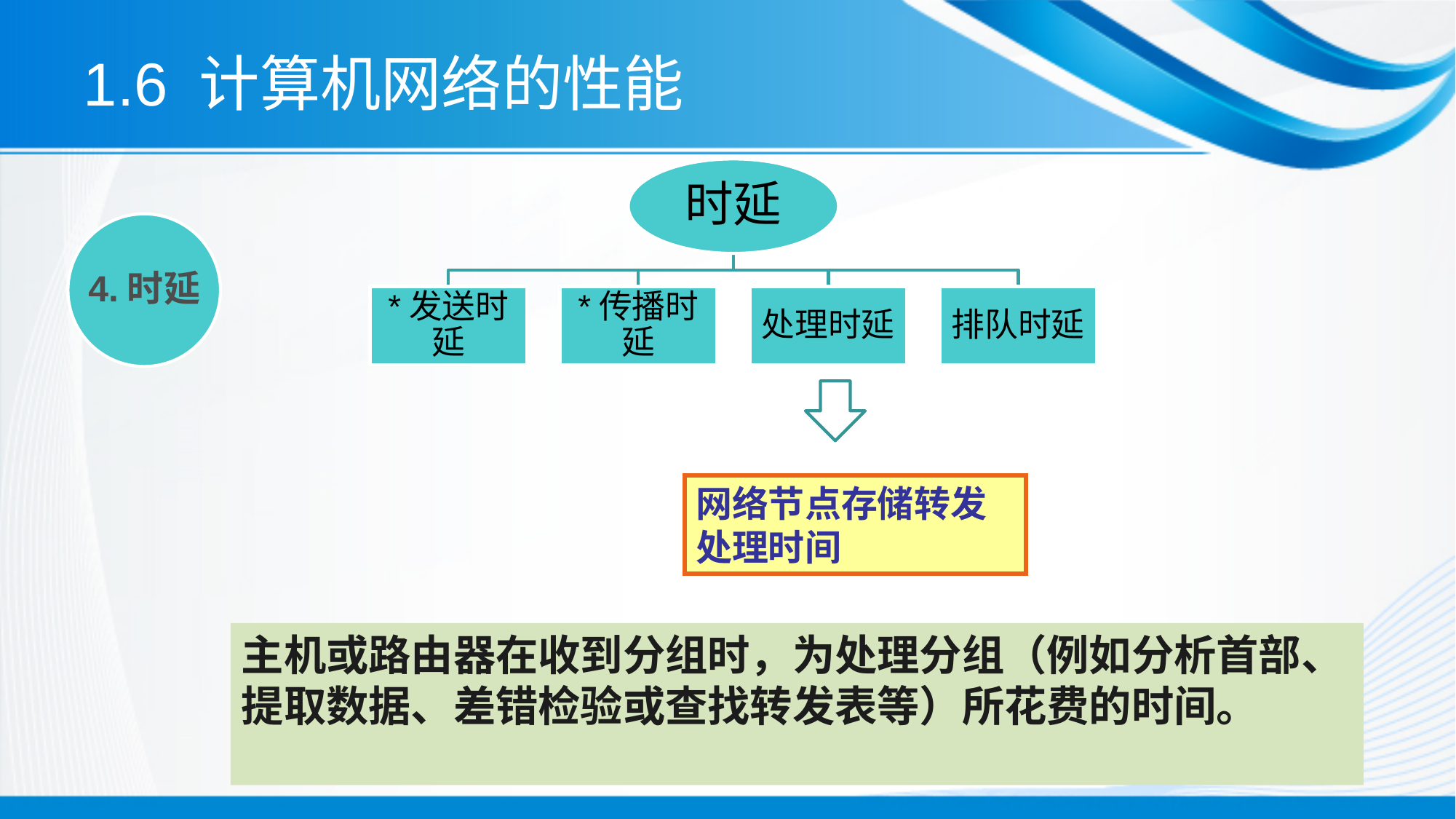

# 1.6 计算机网络的性能
时延
*发送时延
*传播时延
处理时延
排队时延

4.时延

网络节点存储转发处理时间
主机或路由器在收到分组时，为处理分组（例如分析首部、提取数据、差错检验或查找转发表等）所花费的时间。